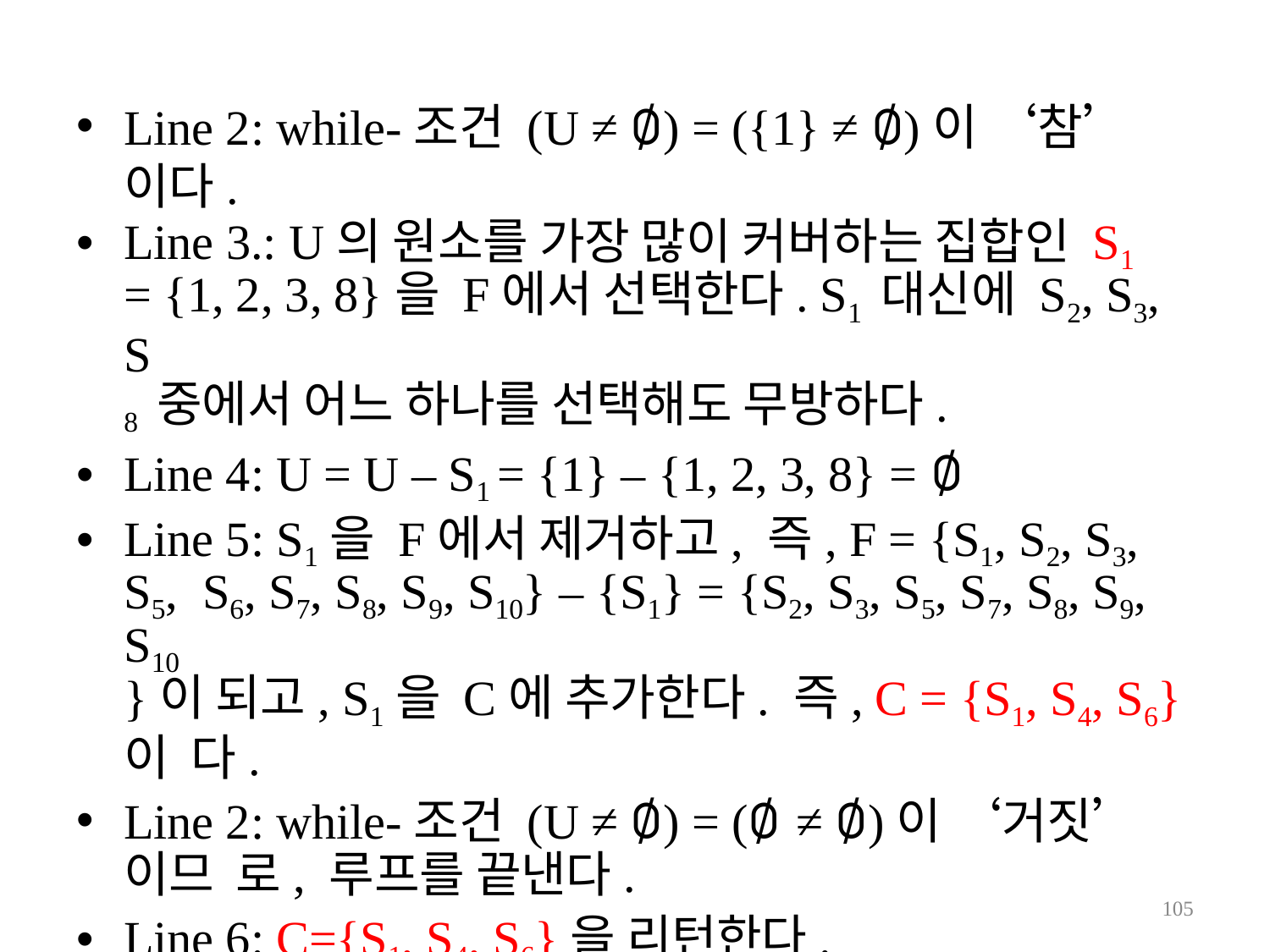

Line 2: while-조건 (U ≠ ∅) = ({1} ≠ ∅)이 ‘참’이다.
Line 3.: U의 원소를 가장 많이 커버하는 집합인 S1
= {1, 2, 3, 8}을 F에서 선택한다. S1 대신에 S2, S3, S
8 중에서 어느 하나를 선택해도 무방하다.
Line 4: U = U – S1 = {1} – {1, 2, 3, 8} = ∅
Line 5: S1을 F에서 제거하고, 즉, F = {S1, S2, S3, S5,  S6, S7, S8, S9, S10} – {S1} = {S2, S3, S5, S7, S8, S9, S10
}이 되고, S1을 C에 추가한다. 즉, C = {S1, S4, S6}이  다.
Line 2: while-조건 (U ≠ ∅) = (∅ ≠ ∅)이 ‘거짓’이므  로, 루프를 끝낸다.
Line 6: C={S1, S4, S6}을 리턴한다.
105